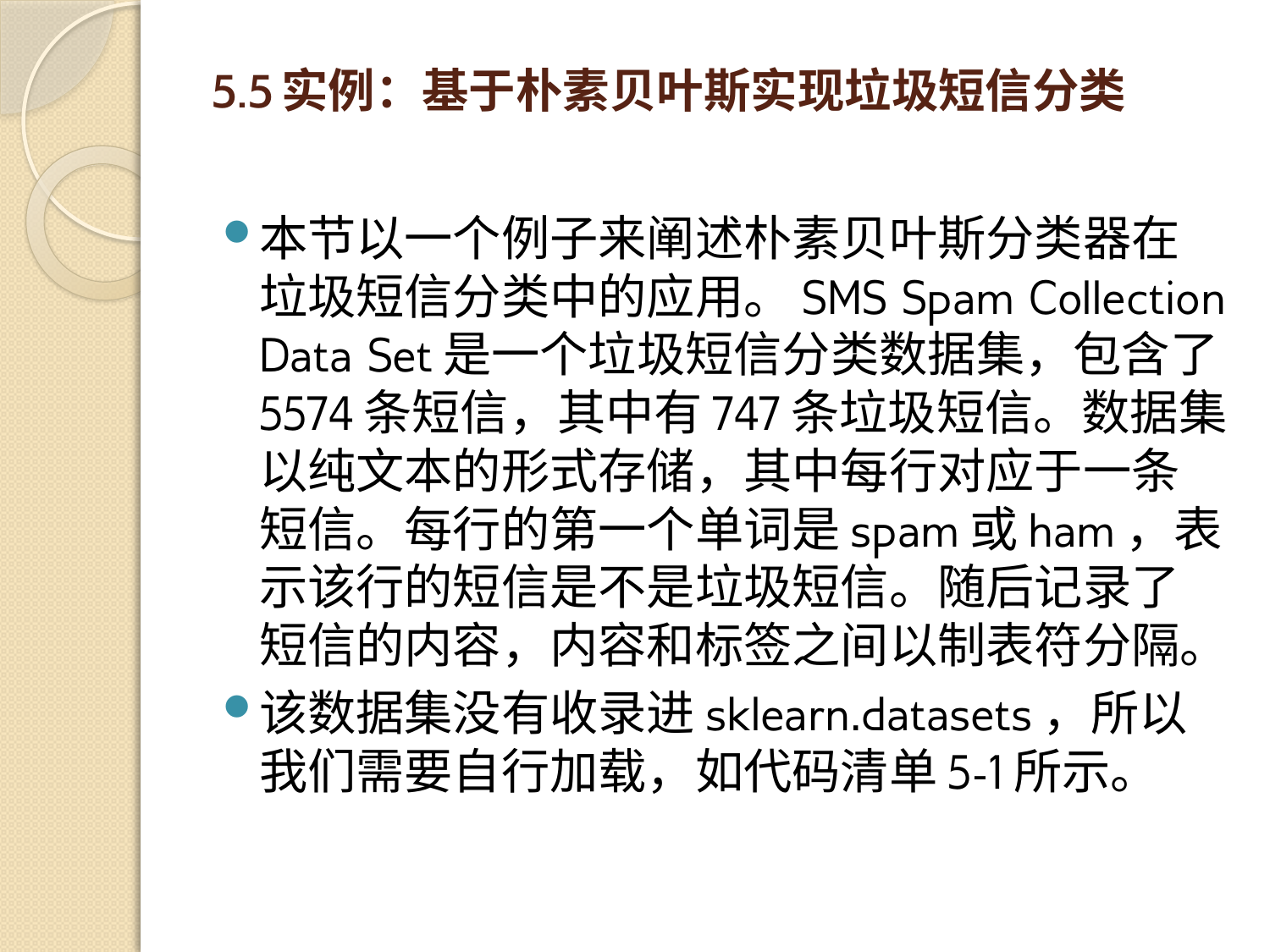

# 5.5实例：基于朴素贝叶斯实现垃圾短信分类
本节以一个例子来阐述朴素贝叶斯分类器在垃圾短信分类中的应用。SMS Spam Collection Data Set是一个垃圾短信分类数据集，包含了5574条短信，其中有747条垃圾短信。数据集以纯文本的形式存储，其中每行对应于一条短信。每行的第一个单词是spam或ham，表示该行的短信是不是垃圾短信。随后记录了短信的内容，内容和标签之间以制表符分隔。
该数据集没有收录进sklearn.datasets，所以我们需要自行加载，如代码清单5-1所示。